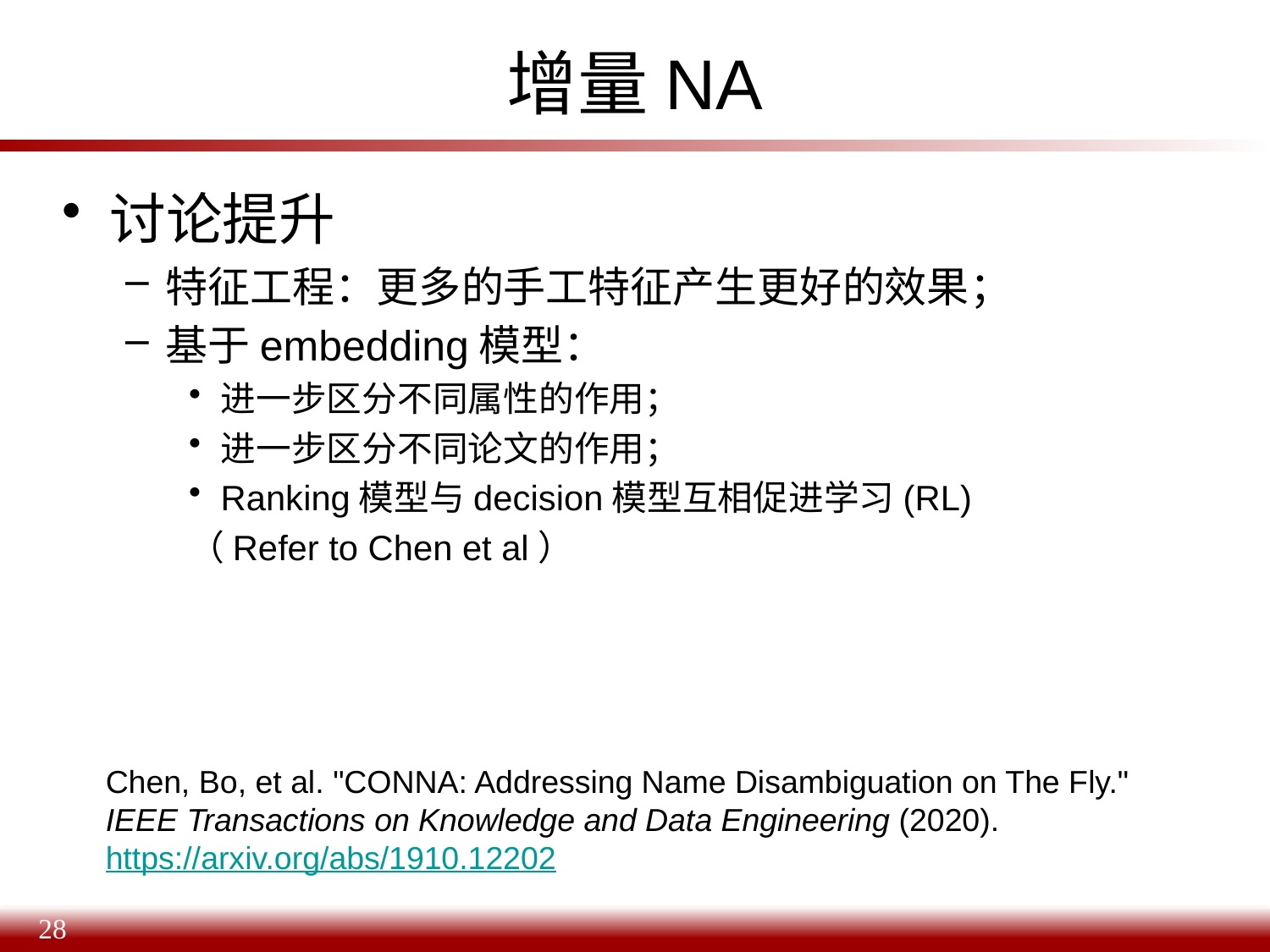

# 增量NA
讨论提升
特征工程：更多的手工特征产生更好的效果；
基于embedding模型：
进一步区分不同属性的作用；
进一步区分不同论文的作用；
Ranking模型与decision模型互相促进学习(RL)
（Refer to Chen et al）
Chen, Bo, et al. "CONNA: Addressing Name Disambiguation on The Fly."
IEEE Transactions on Knowledge and Data Engineering (2020).
https://arxiv.org/abs/1910.12202